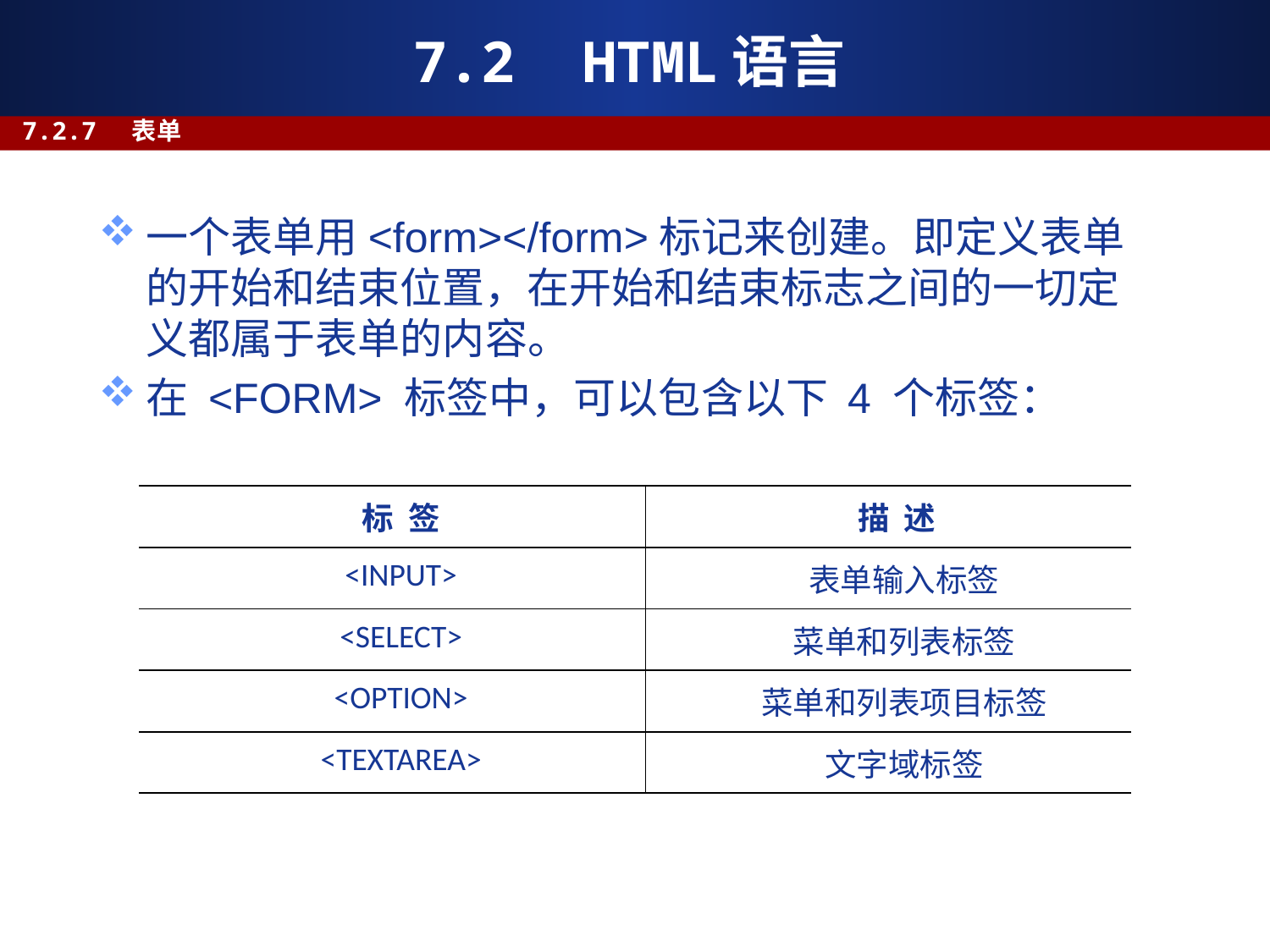

# 7.2  HTML语言
7.2.7  表单
一个表单用<form></form>标记来创建。即定义表单的开始和结束位置，在开始和结束标志之间的一切定义都属于表单的内容。
在 <FORM> 标签中，可以包含以下 4 个标签：
| 标 签 | 描 述 |
| --- | --- |
| <INPUT> | 表单输入标签 |
| <SELECT> | 菜单和列表标签 |
| <OPTION> | 菜单和列表项目标签 |
| <TEXTAREA> | 文字域标签 |